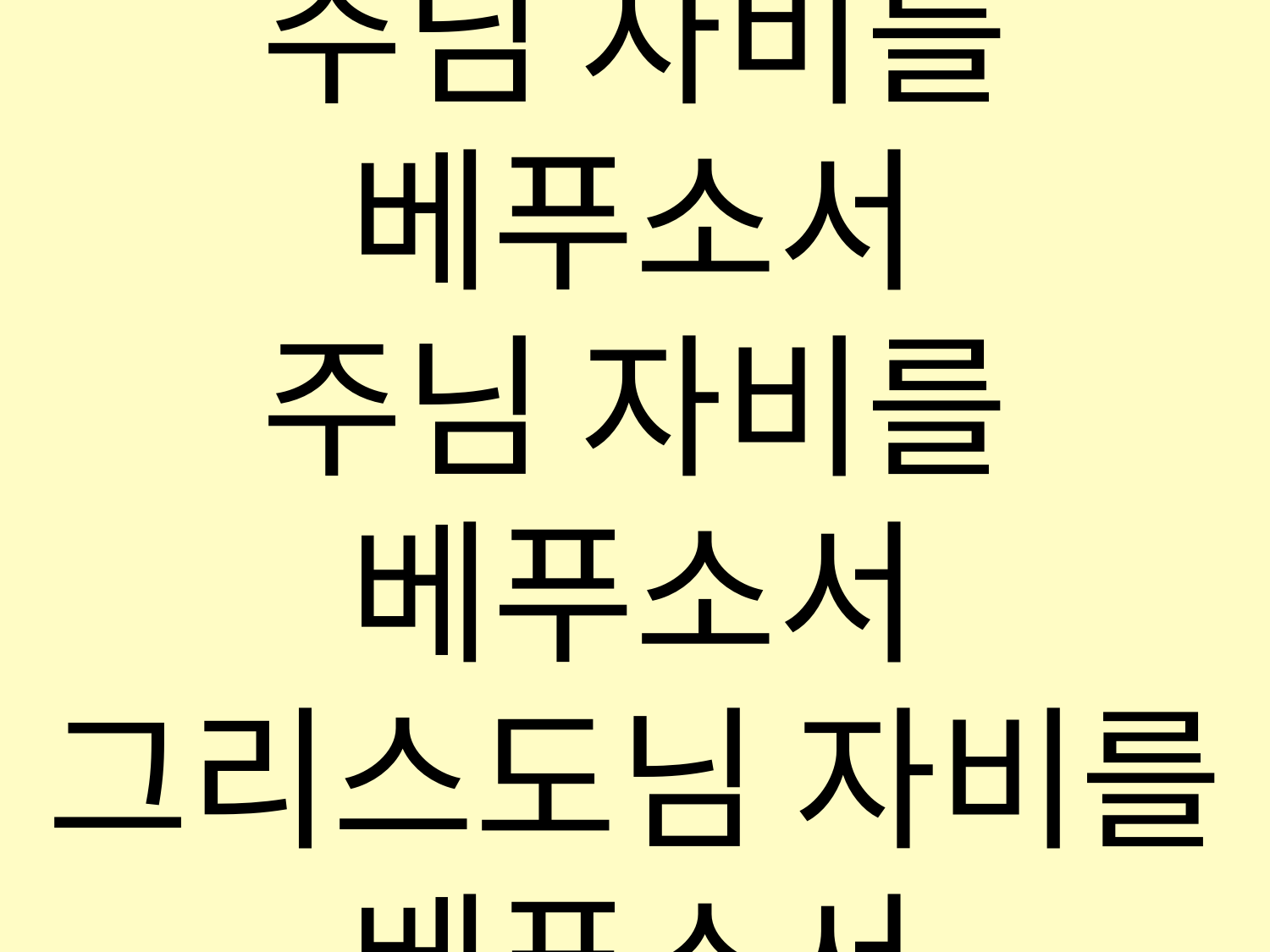

주님 자비를 베푸소서
주님 자비를 베푸소서
그리스도님 자비를 베푸소서